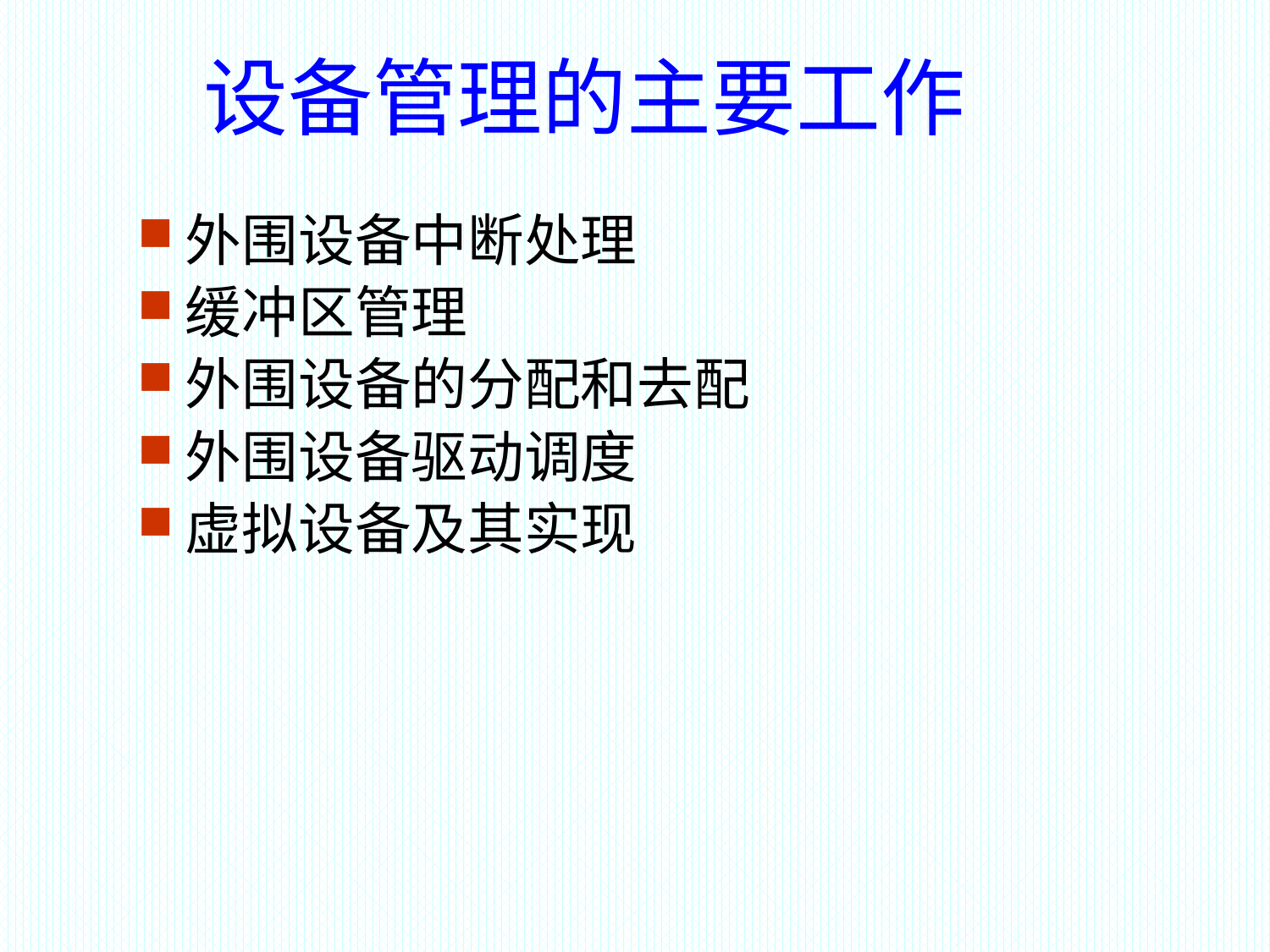

设备管理的主要工作
外围设备中断处理
缓冲区管理
外围设备的分配和去配
外围设备驱动调度
虚拟设备及其实现